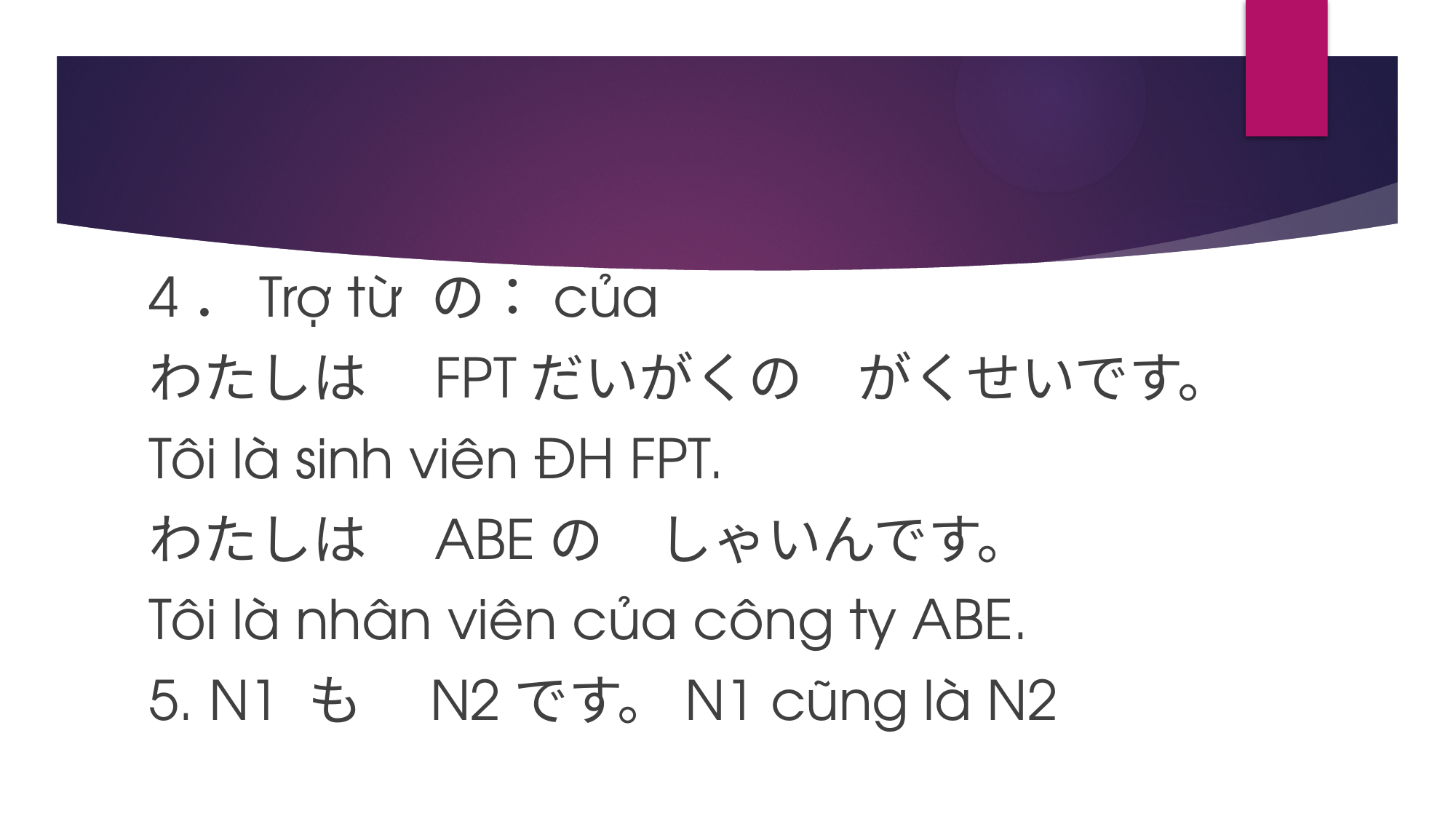

4．Trợ từ の：của
わたしは　FPTだいがくの　がくせいです。
Tôi là sinh viên ĐH FPT.
わたしは　ABEの　しゃいんです。
Tôi là nhân viên của công ty ABE.
5. N1 も　N2です。N1 cũng là N2